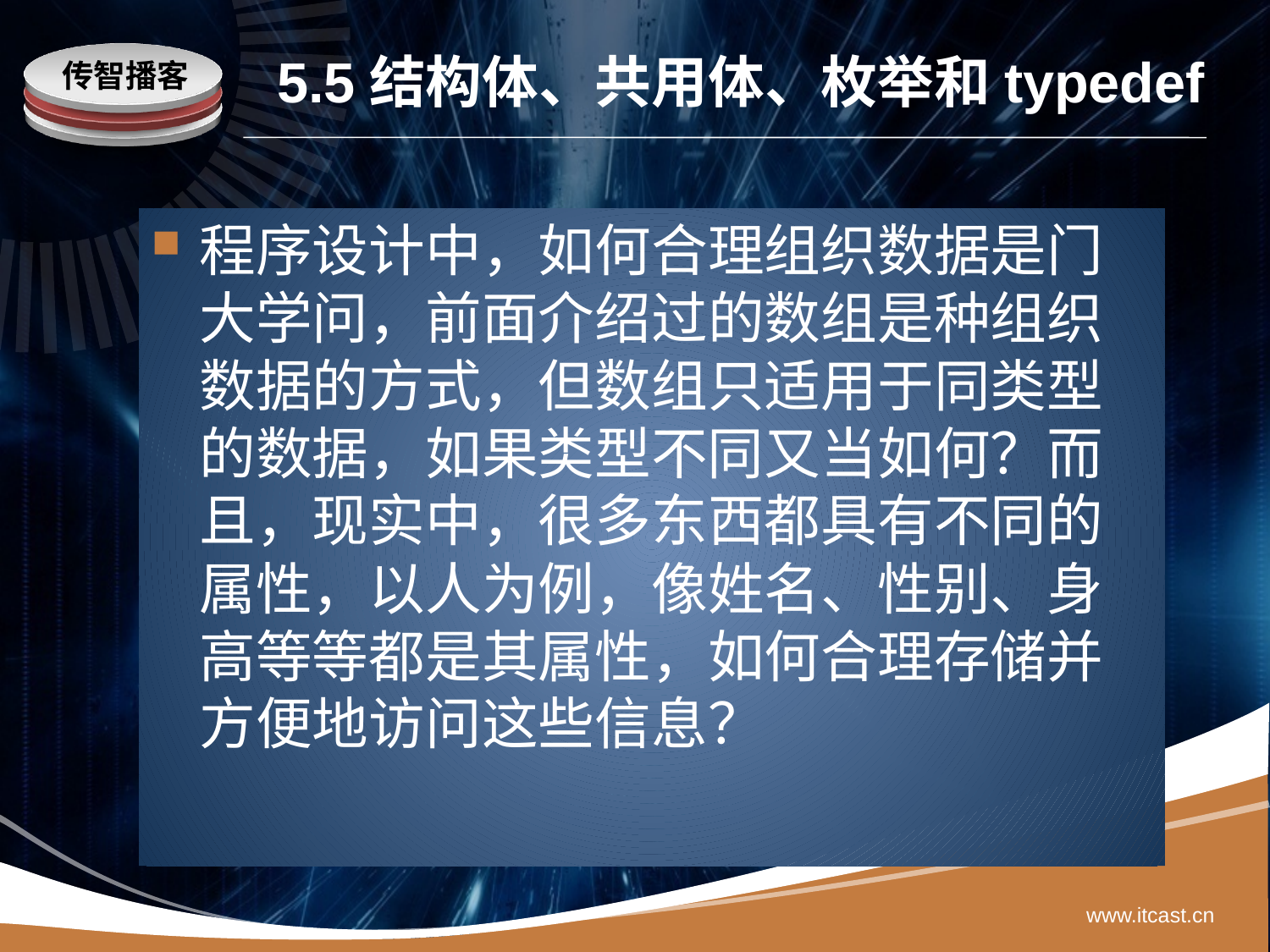

# 5.5结构体、共用体、枚举和typedef
程序设计中，如何合理组织数据是门大学问，前面介绍过的数组是种组织数据的方式，但数组只适用于同类型的数据，如果类型不同又当如何？而且，现实中，很多东西都具有不同的属性，以人为例，像姓名、性别、身高等等都是其属性，如何合理存储并方便地访问这些信息？
www.itcast.cn